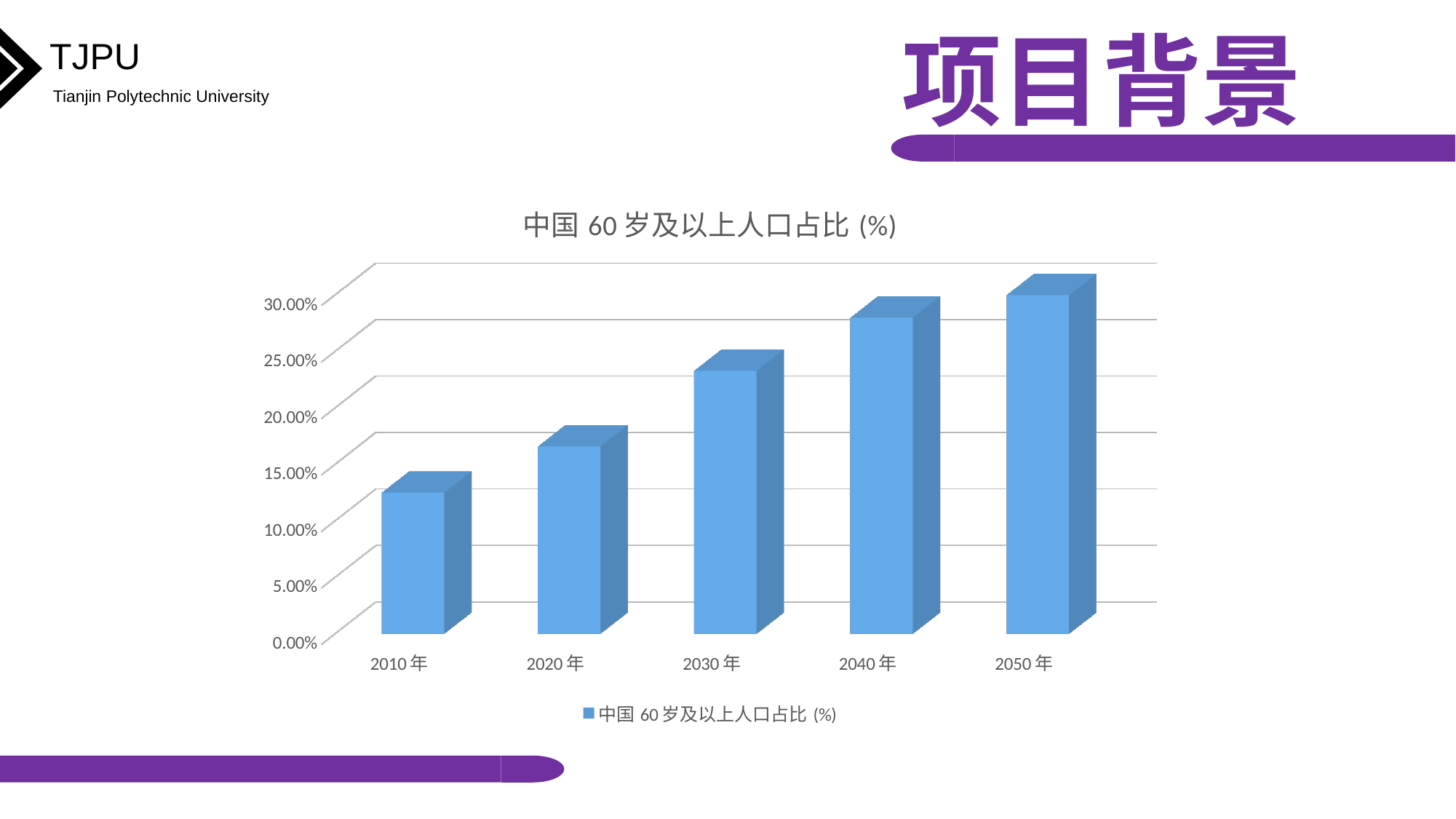

项目背景

TJPU
Tianjin Polytechnic University

[unsupported chart]